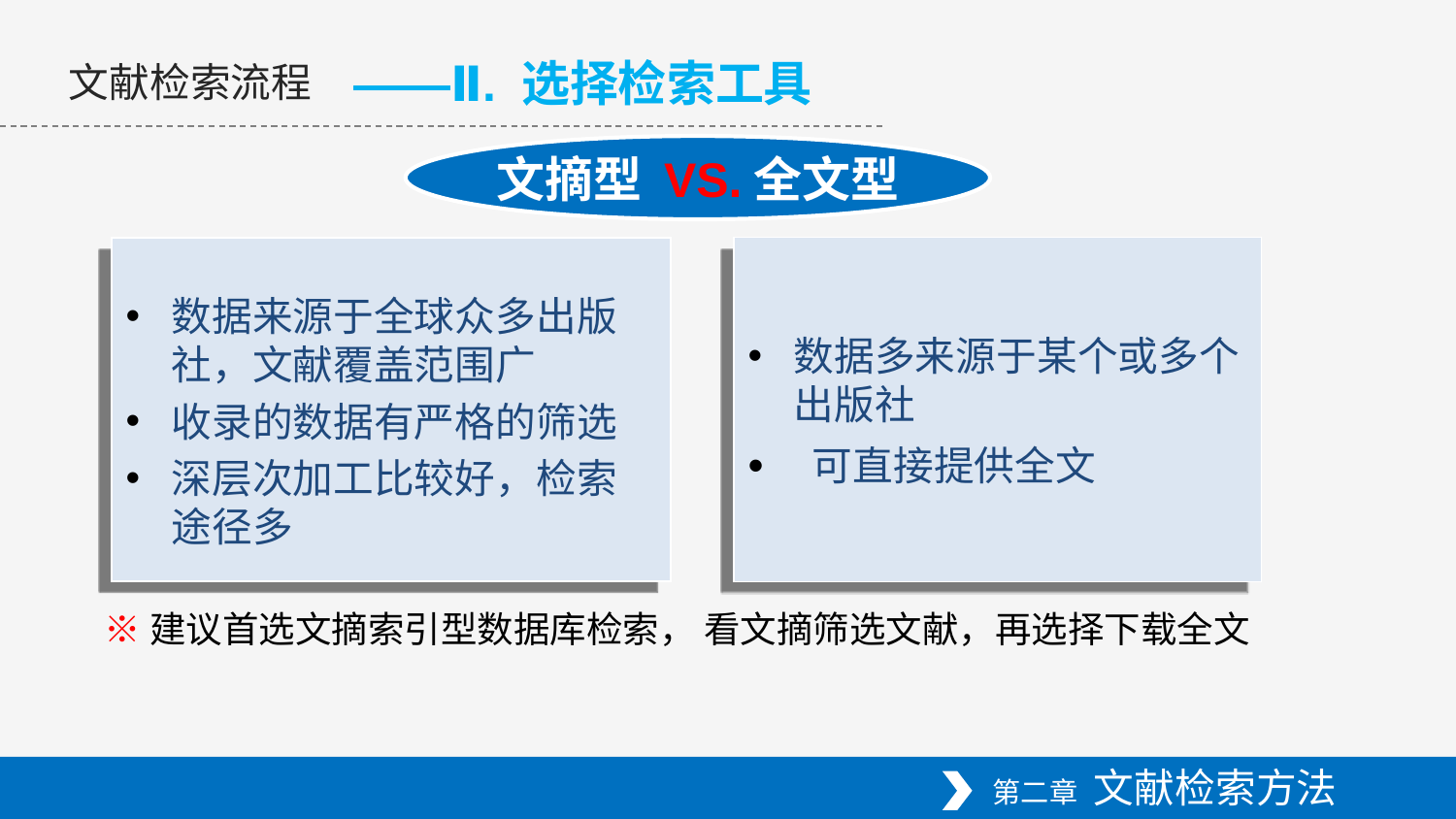

——Ⅱ. 选择检索工具
文献检索流程
文摘型 VS.全文型

数据来源于全球众多出版社，文献覆盖范围广
收录的数据有严格的筛选
深层次加工比较好，检索途径多

数据多来源于某个或多个出版社
 可直接提供全文

※建议首选文摘索引型数据库检索， 看文摘筛选文献，再选择下载全文